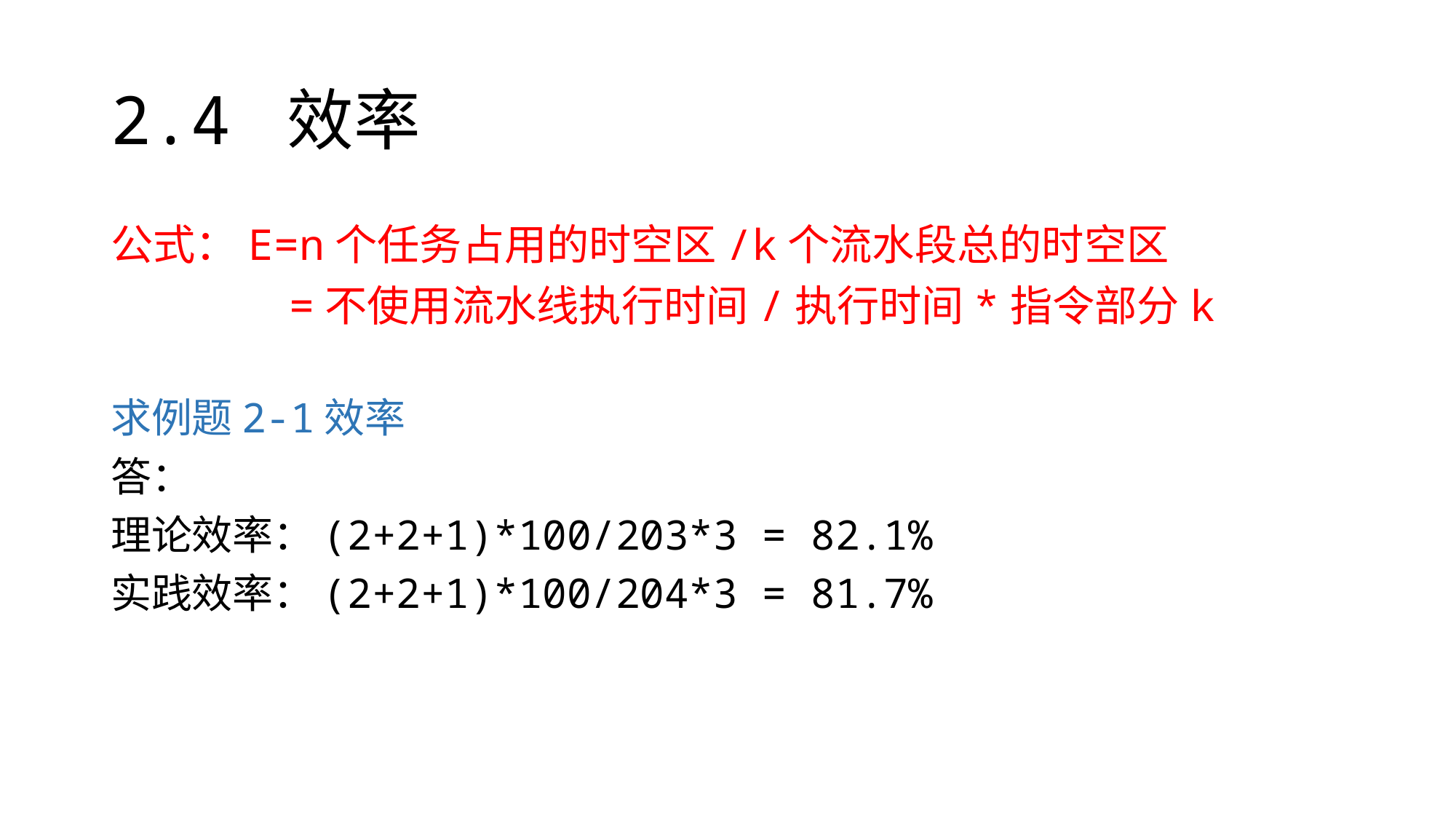

# 2.4 效率
公式：E=n个任务占用的时空区/k个流水段总的时空区
       =不使用流水线执行时间/执行时间*指令部分k
求例题2-1效率
答：
理论效率：(2+2+1)*100/203*3 = 82.1%
实践效率：(2+2+1)*100/204*3 = 81.7%